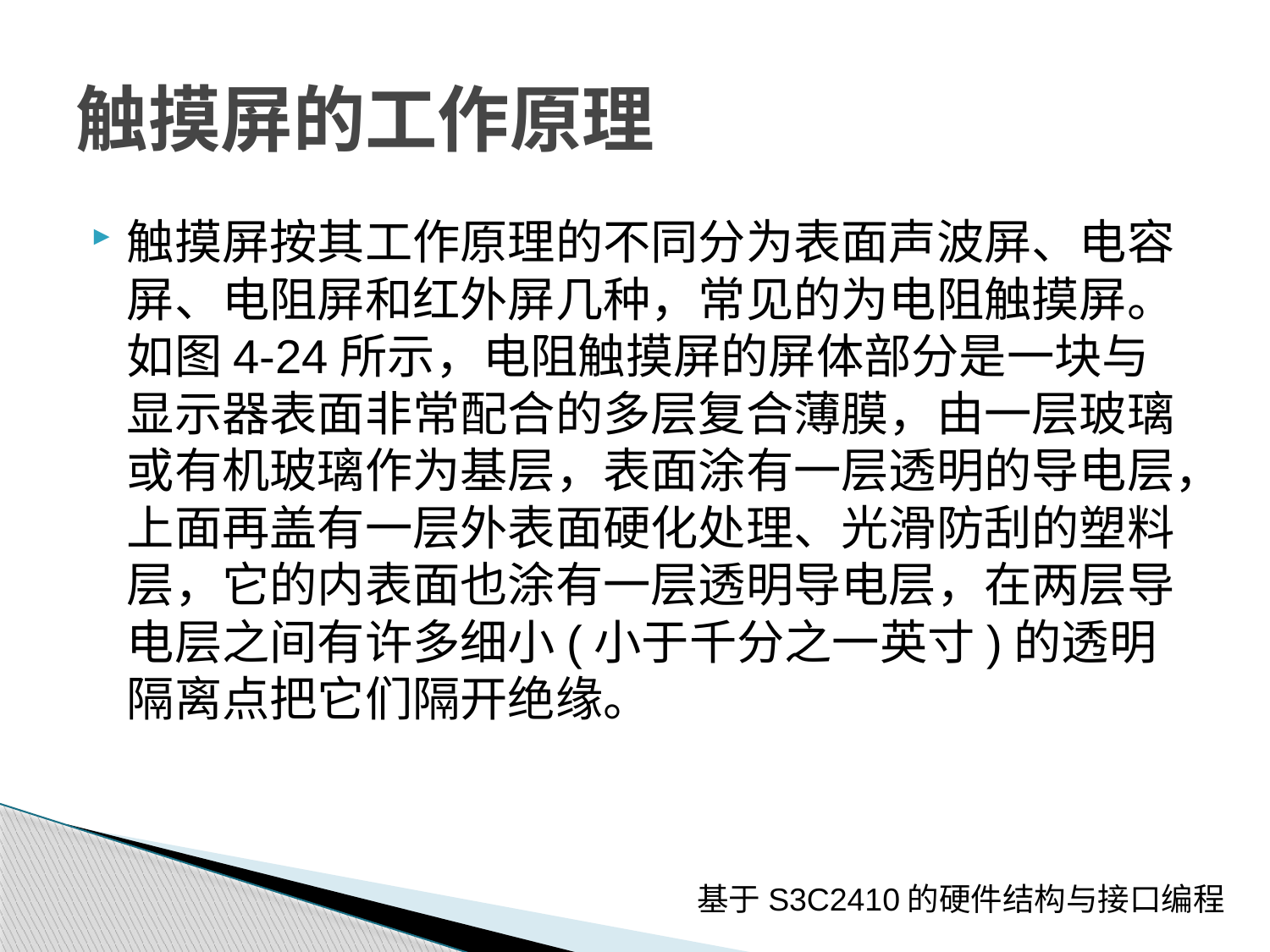

# 触摸屏的工作原理
触摸屏按其工作原理的不同分为表面声波屏、电容屏、电阻屏和红外屏几种，常见的为电阻触摸屏。如图4-24所示，电阻触摸屏的屏体部分是一块与显示器表面非常配合的多层复合薄膜，由一层玻璃或有机玻璃作为基层，表面涂有一层透明的导电层，上面再盖有一层外表面硬化处理、光滑防刮的塑料层，它的内表面也涂有一层透明导电层，在两层导电层之间有许多细小(小于千分之一英寸)的透明隔离点把它们隔开绝缘。

基于S3C2410的硬件结构与接口编程